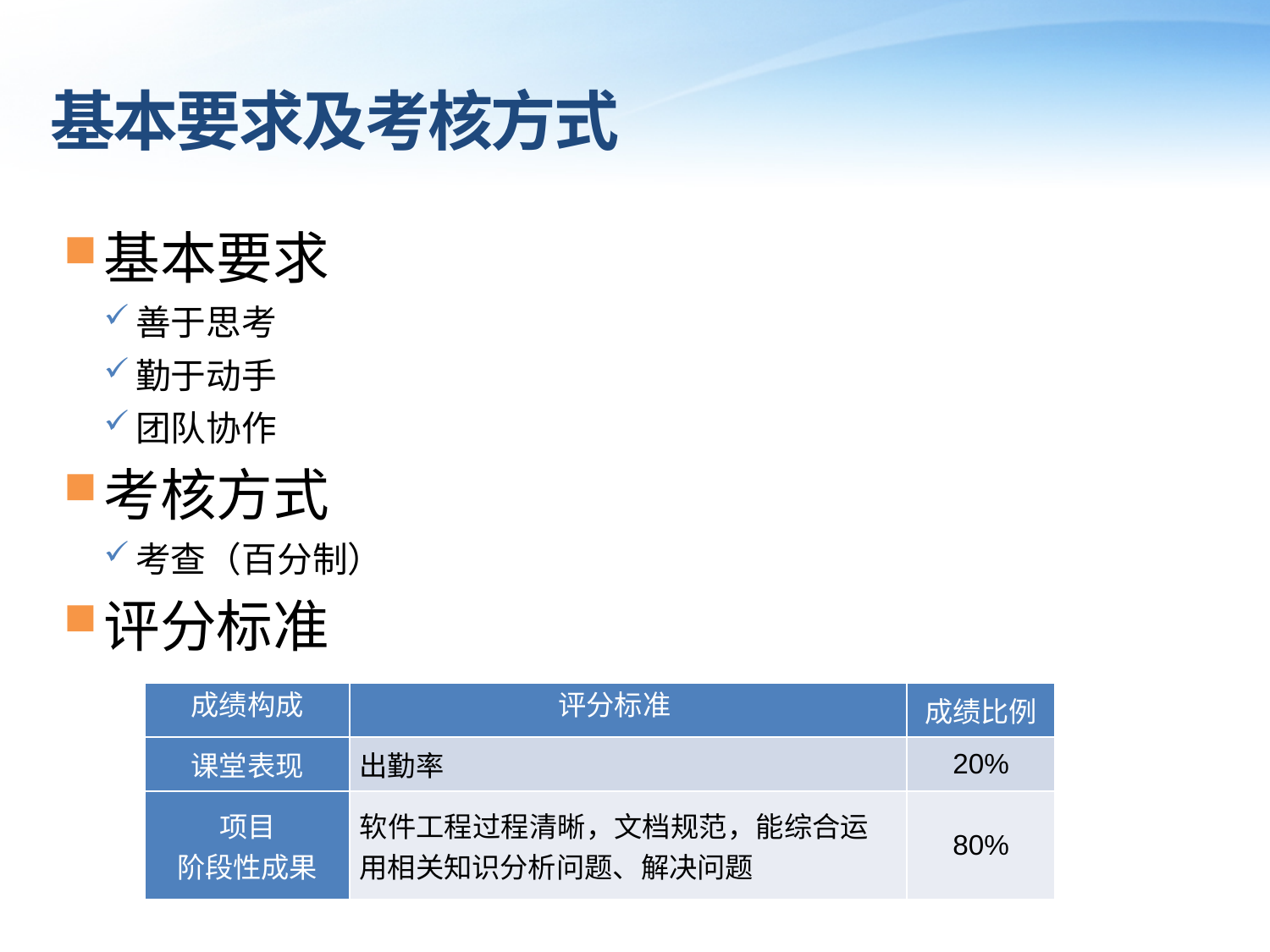

# 基本要求及考核方式
基本要求
善于思考
勤于动手
团队协作
考核方式
考查（百分制）
评分标准

| 成绩构成 | 评分标准 | 成绩比例 |
| --- | --- | --- |
| 课堂表现 | 出勤率 | 20% |
| 项目 阶段性成果 | 软件工程过程清晰，文档规范，能综合运用相关知识分析问题、解决问题 | 80% |